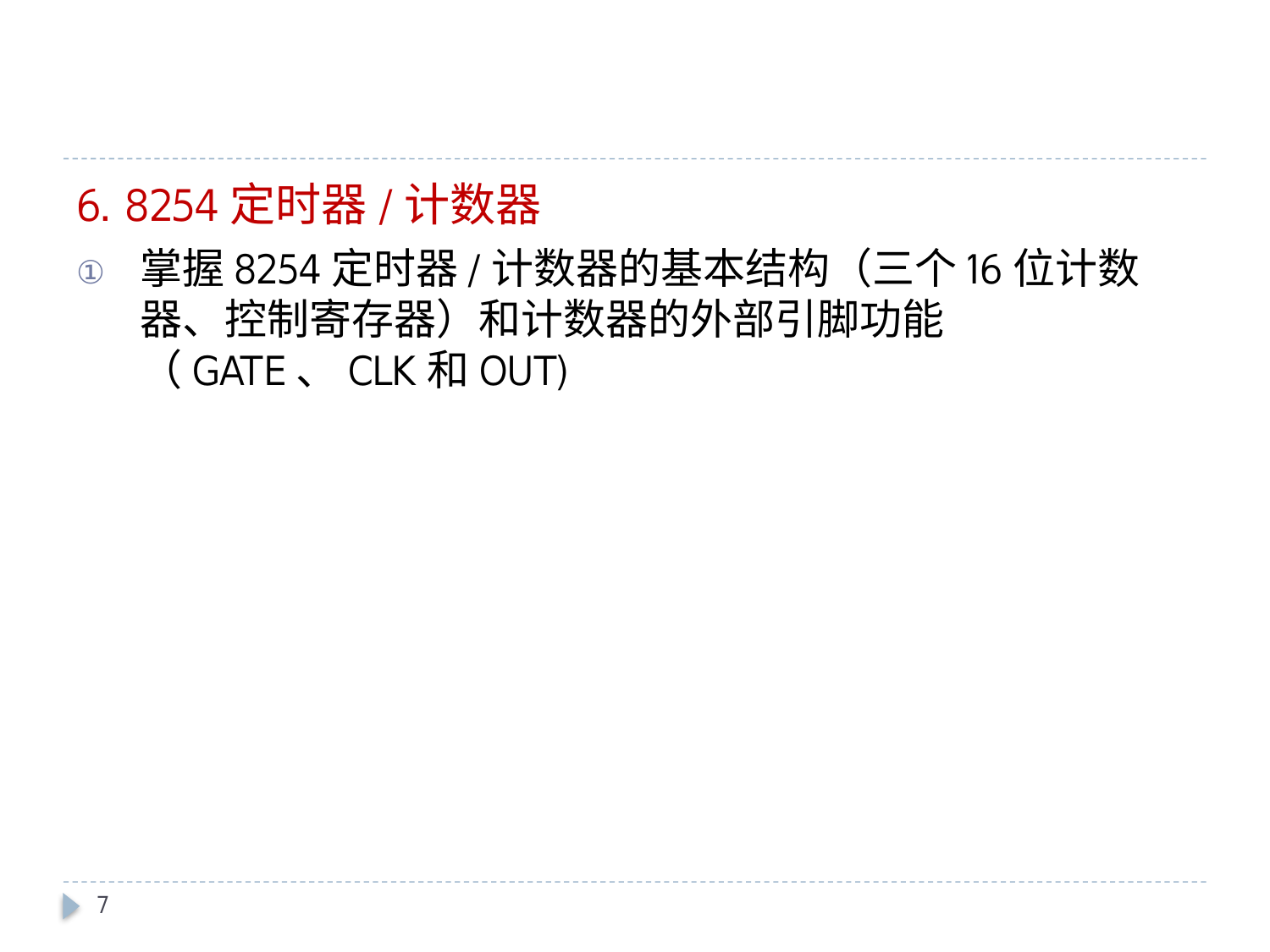

6. 8254定时器/计数器
掌握8254定时器/计数器的基本结构（三个16位计数器、控制寄存器）和计数器的外部引脚功能（GATE、CLK和OUT)
7